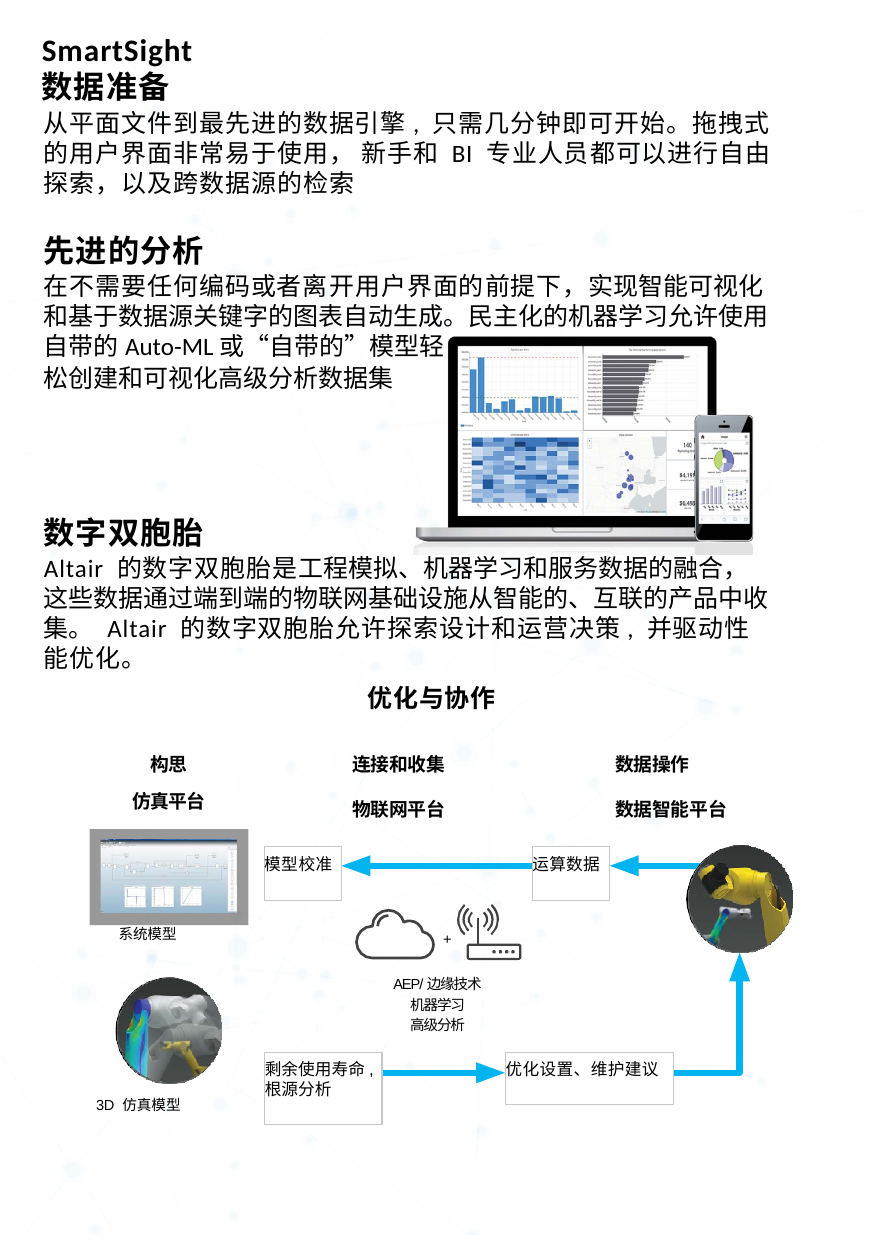

SmartSight
数据准备
从平面文件到最先进的数据引擎, 只需几分钟即可开始。拖拽式的用户界面非常易于使用， 新手和 BI 专业人员都可以进行自由探索，以及跨数据源的检索

先进的分析
在不需要任何编码或者离开用户界面的前提下，实现智能可视化和基于数据源关键字的图表自动生成。民主化的机器学习允许使用自带的Auto-ML或“自带的”模型轻
松创建和可视化高级分析数据集

数字双胞胎
Altair 的数字双胞胎是工程模拟、机器学习和服务数据的融合，这些数据通过端到端的物联网基础设施从智能的、互联的产品中收集。 Altair 的数字双胞胎允许探索设计和运营决策, 并驱动性能优化。

优化与协作
构思
仿真平台

连接和收集
物联网平台

数据操作
数据智能平台

模型校准

运算数据

系统模型

+

AEP/边缘技术
机器学习
高级分析

剩余使用寿命, 根源分析

优化设置、维护建议

3D 仿真模型